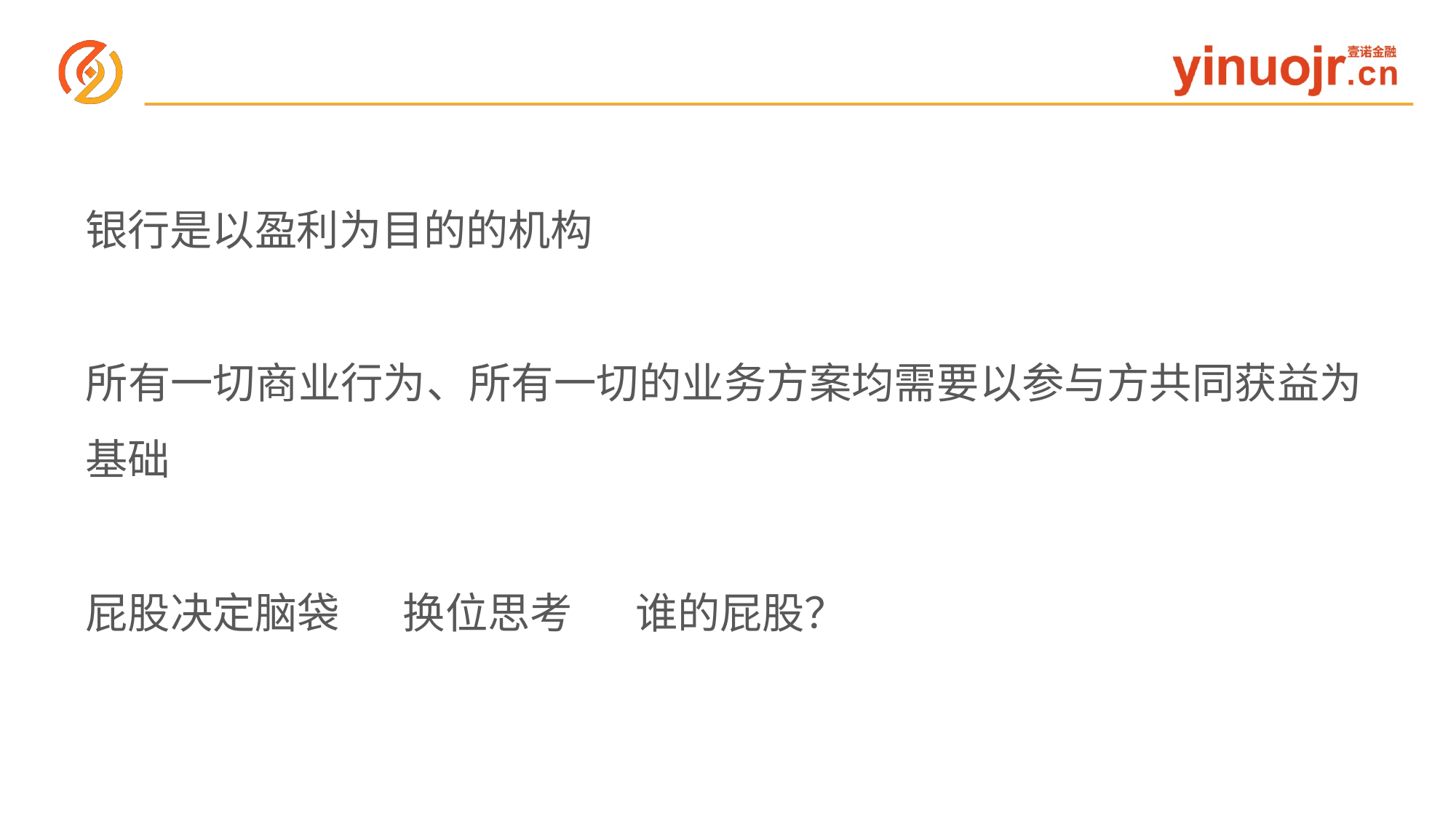

# 银行是以盈利为目的的机构
所有一切商业行为、所有一切的业务方案均需要以参与方共同获益为
基础
屁股决定脑袋
换位思考
谁的屁股？